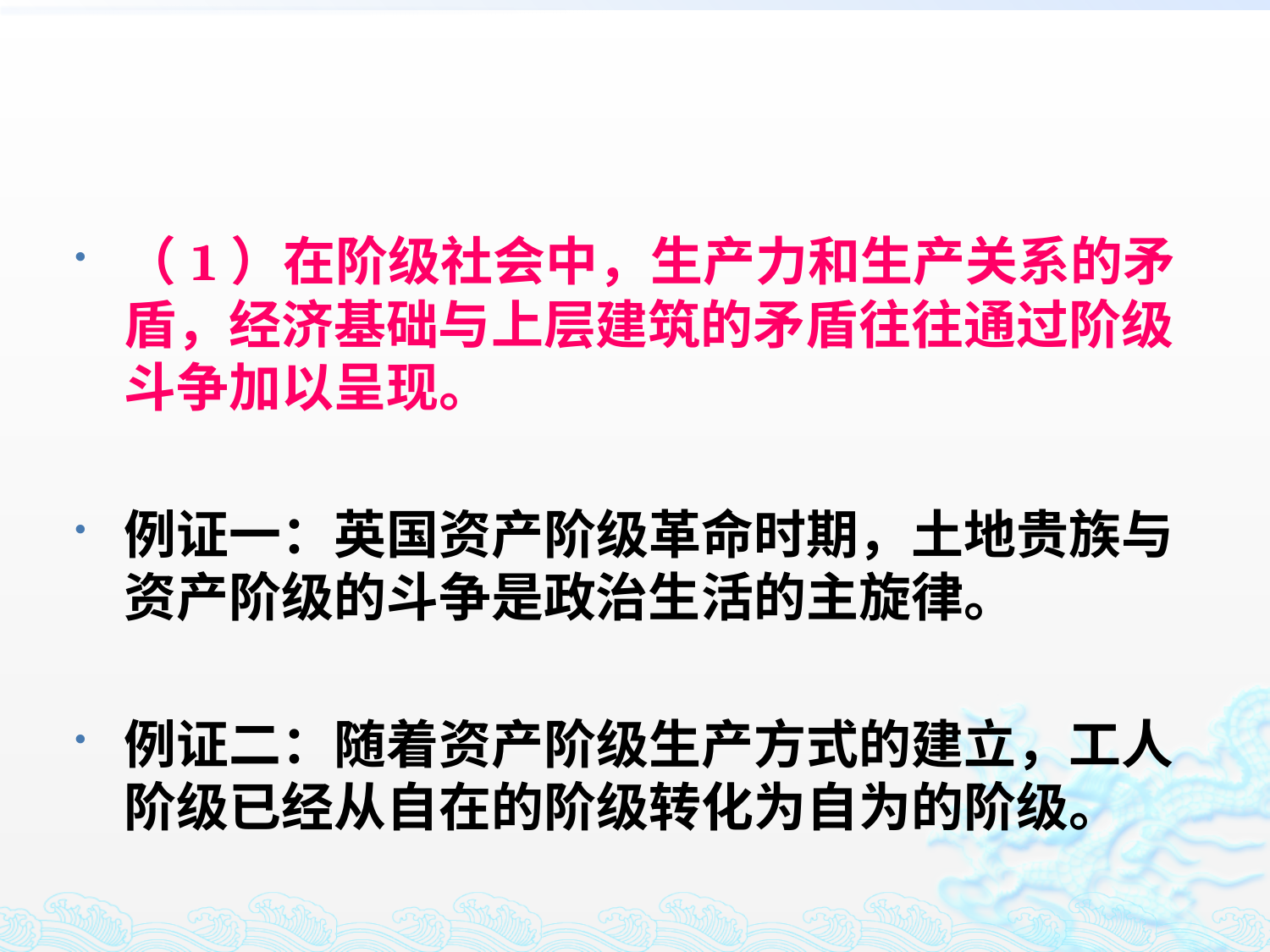

（1）在阶级社会中，生产力和生产关系的矛盾，经济基础与上层建筑的矛盾往往通过阶级斗争加以呈现。

例证一：英国资产阶级革命时期，土地贵族与资产阶级的斗争是政治生活的主旋律。

例证二：随着资产阶级生产方式的建立，工人阶级已经从自在的阶级转化为自为的阶级。